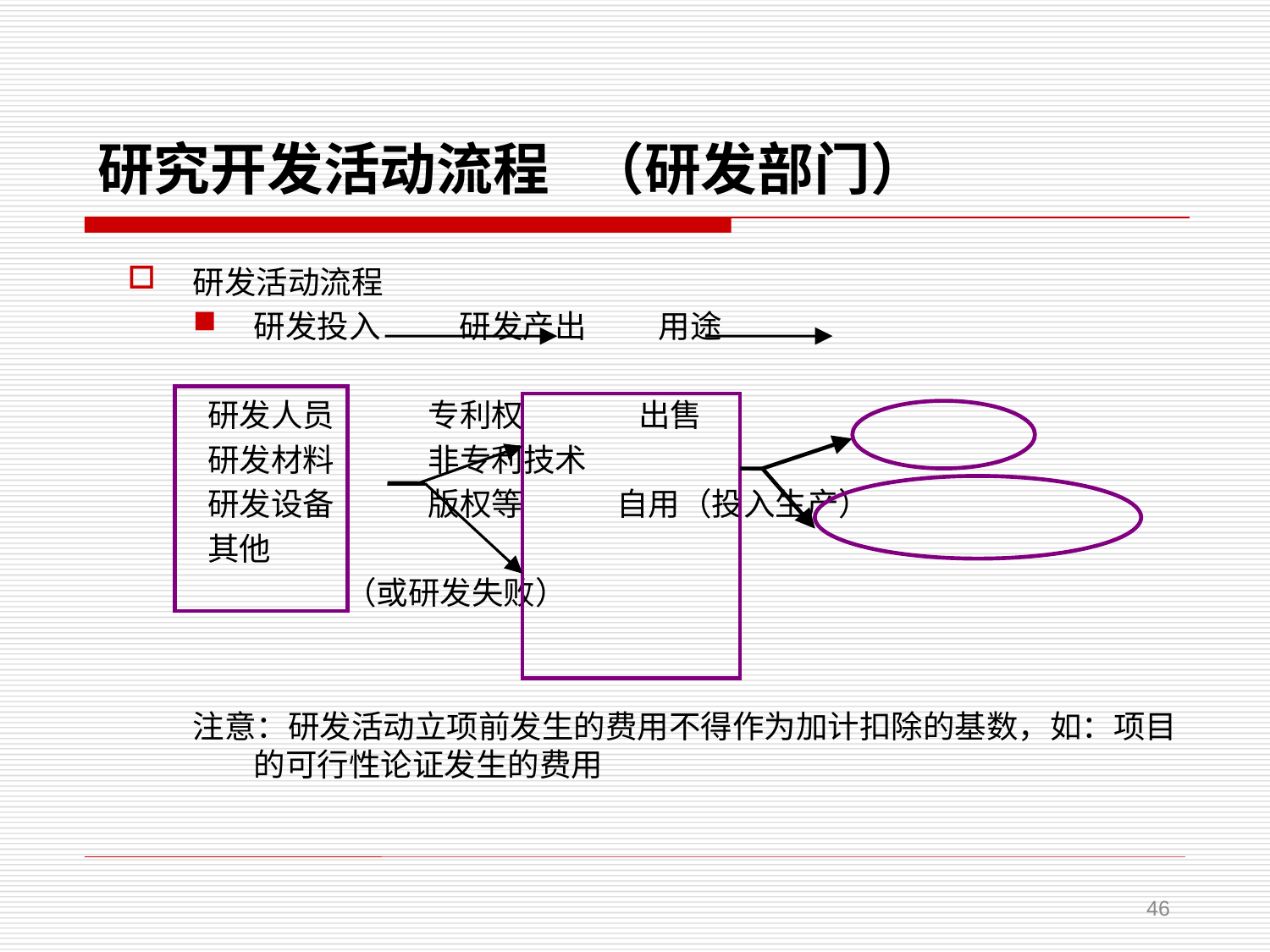

# 研究开发活动流程   （研发部门）
研发活动流程
研发投入           研发产出          用途

 研发人员             专利权                出售
 研发材料             非专利技术
 研发设备             版权等             自用（投入生产）
 其他
                    （或研发失败）

注意：研发活动立项前发生的费用不得作为加计扣除的基数，如：项目的可行性论证发生的费用

46